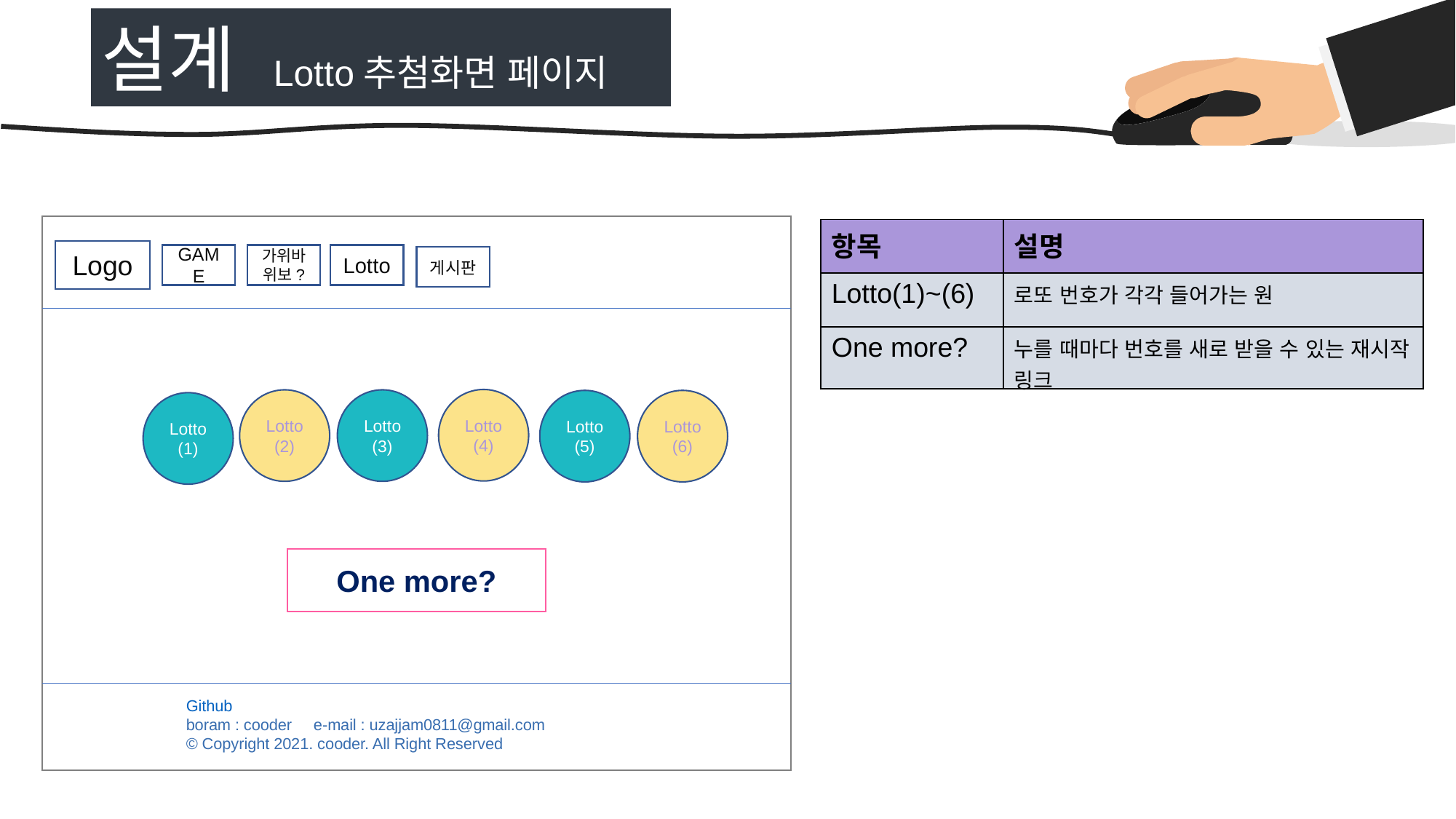

설계 Lotto추첨화면 페이지

Github
boram : cooder     e-mail : uzajjam0811@gmail.com
© Copyright 2021. cooder. All Right Reserved

| 항목 | 설명 |
| --- | --- |
| Lotto(1)~(6) | 로또 번호가 각각 들어가는 원 |
| One more? | 누를 때마다 번호를 새로 받을 수 있는 재시작 링크 |
Logo
GAME
가위바위보?
Lotto
게시판
Lotto(4)
Lotto(2)
Lotto(3)
Lotto(5)
Lotto(6)
Lotto (1)
One more?